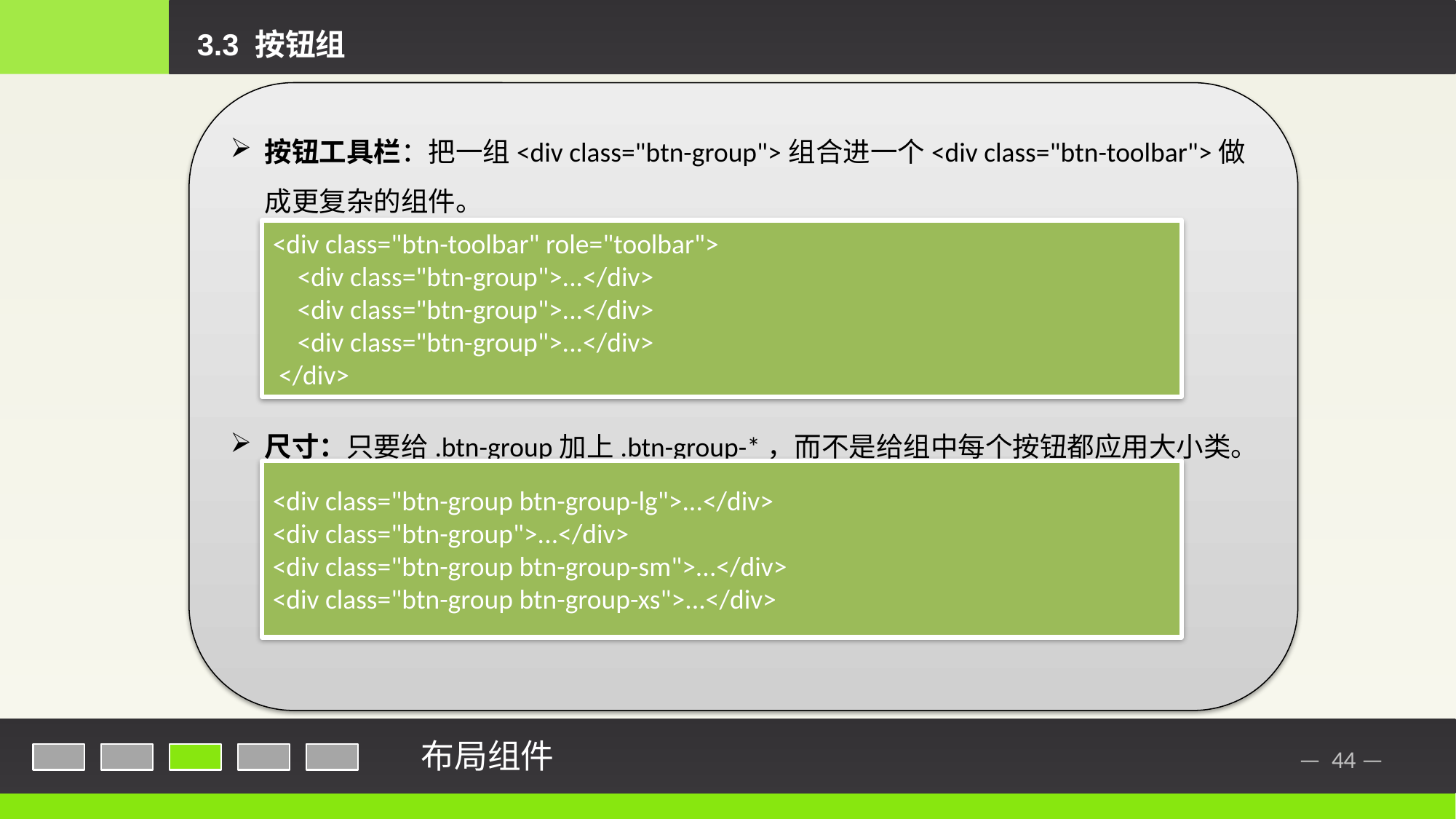

3.3 按钮组
按钮工具栏：把一组<div class="btn-group">组合进一个<div class="btn-toolbar">做成更复杂的组件。

尺寸：只要给.btn-group加上.btn-group-*，而不是给组中每个按钮都应用大小类。

<div class="btn-toolbar" role="toolbar">
    <div class="btn-group">...</div>
    <div class="btn-group">...</div>
    <div class="btn-group">...</div>
 </div>
<div class="btn-group btn-group-lg">...</div>
<div class="btn-group">...</div>
<div class="btn-group btn-group-sm">...</div>
<div class="btn-group btn-group-xs">...</div>